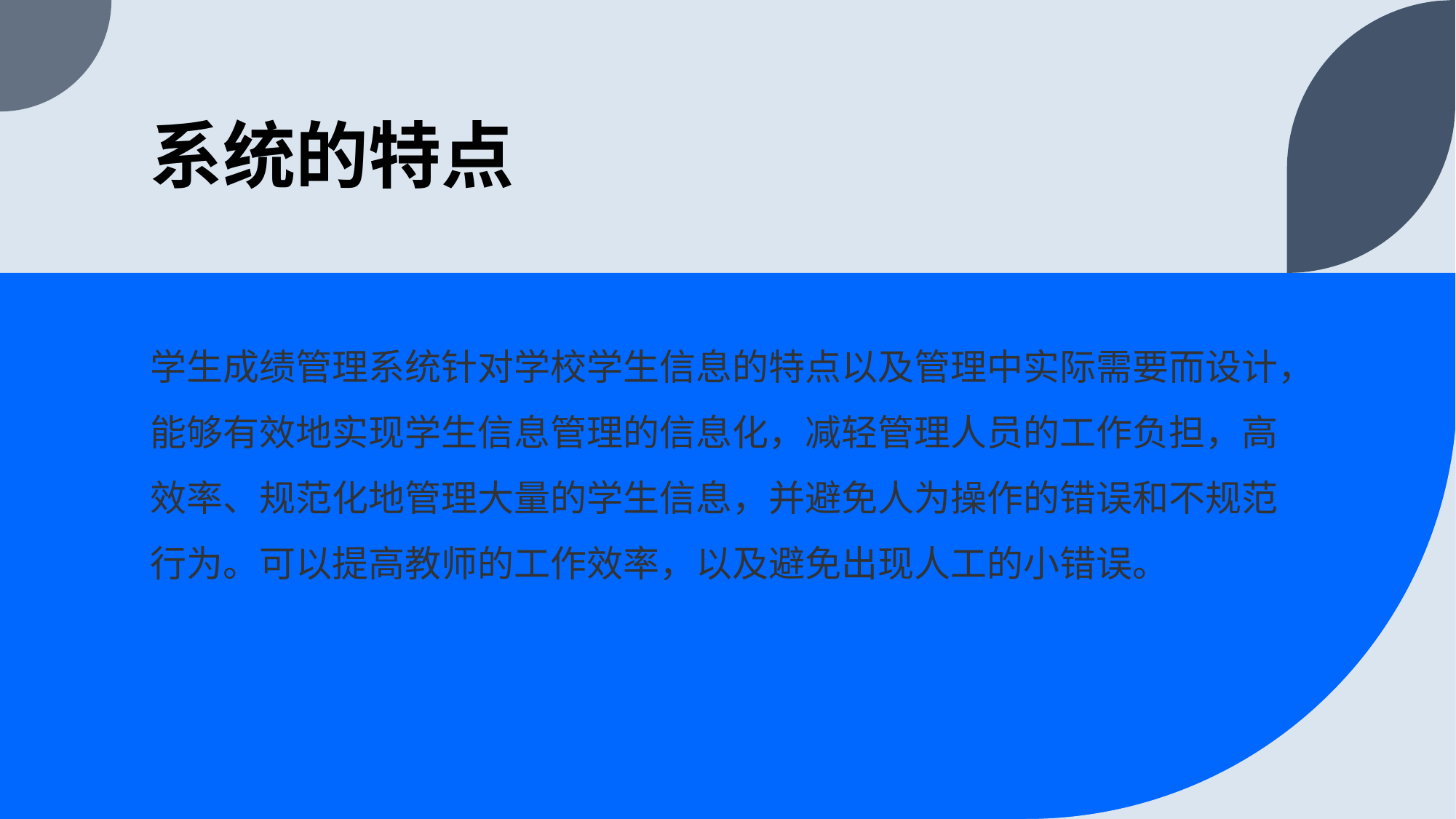

# 系统的特点
学生成绩管理系统针对学校学生信息的特点以及管理中实际需要而设计，能够有效地实现学生信息管理的信息化，减轻管理人员的工作负担，高效率、规范化地管理大量的学生信息，并避免人为操作的错误和不规范行为。可以提高教师的工作效率，以及避免出现人工的小错误。

3